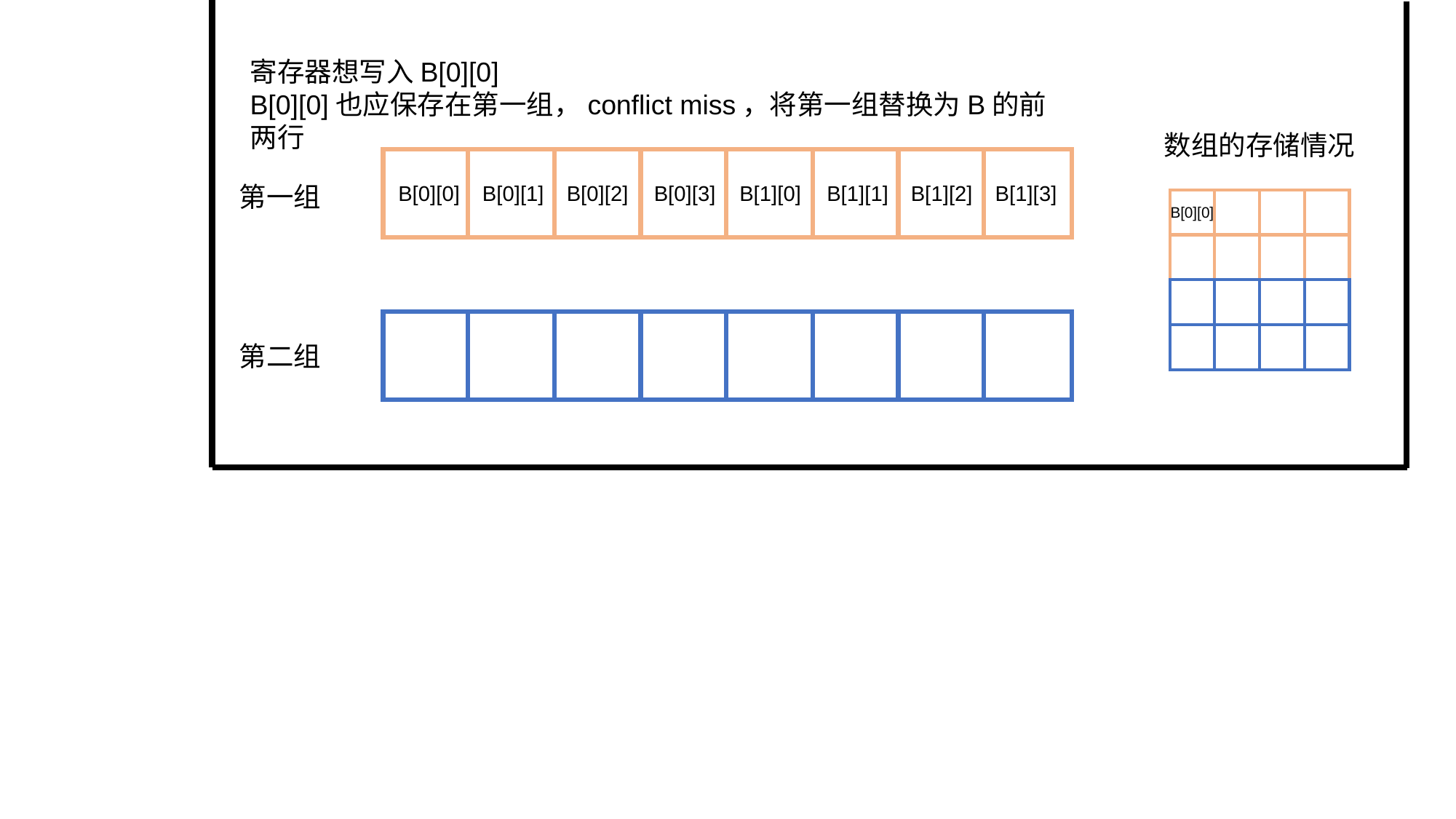

寄存器想写入B[0][0]
B[0][0]也应保存在第一组，conflict miss，将第一组替换为B的前两行
数组的存储情况

B[1][3]
B[0][2]
B[0][3]
B[1][0]
B[1][1]
B[1][2]
B[0][0]
B[0][1]
第一组

B[0][0]

第二组